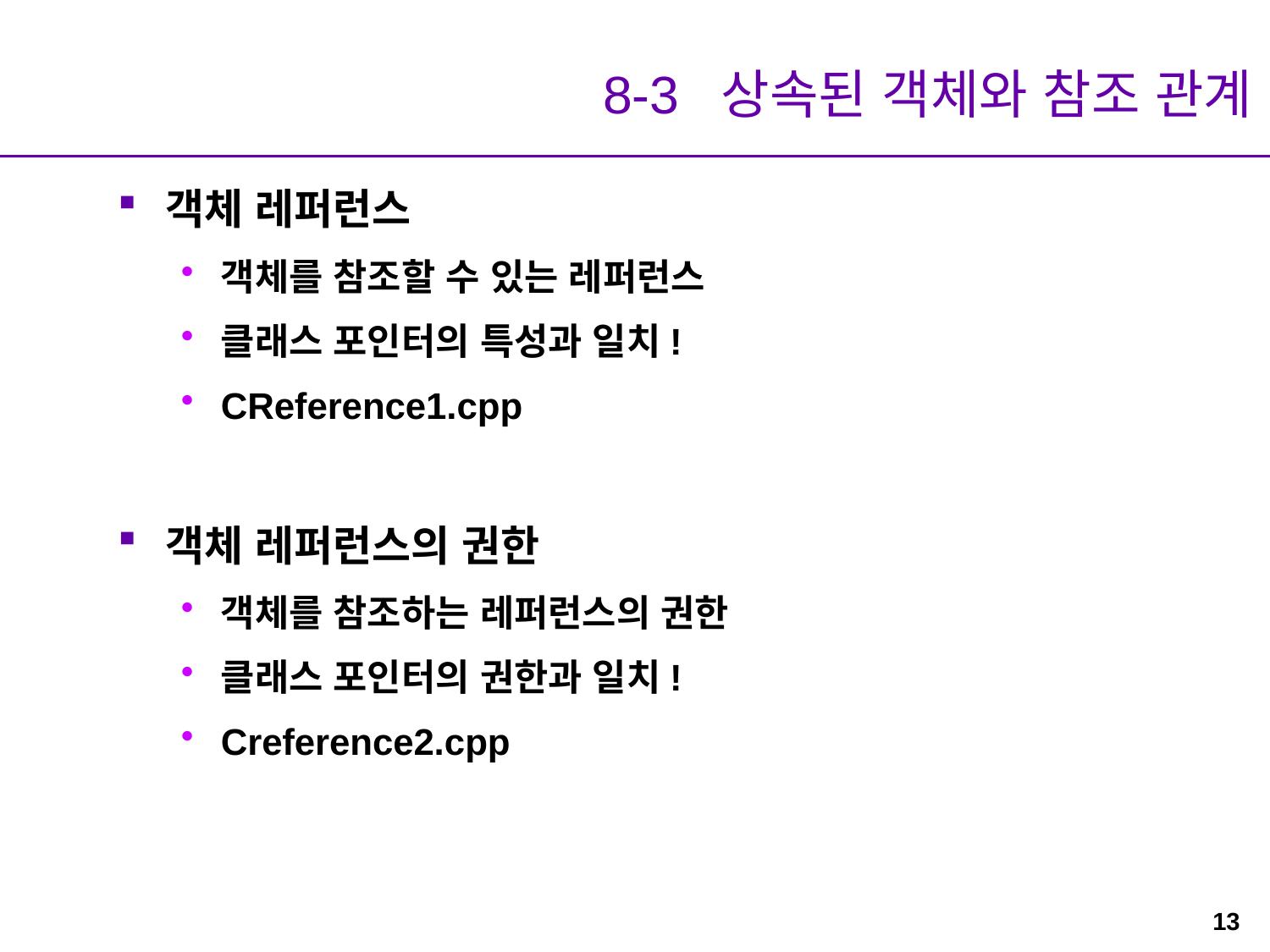

# 8-3  상속된 객체와 참조 관계
객체 레퍼런스
객체를 참조할 수 있는 레퍼런스
클래스 포인터의 특성과 일치!
CReference1.cpp

객체 레퍼런스의 권한
객체를 참조하는 레퍼런스의 권한
클래스 포인터의 권한과 일치!
Creference2.cpp
13